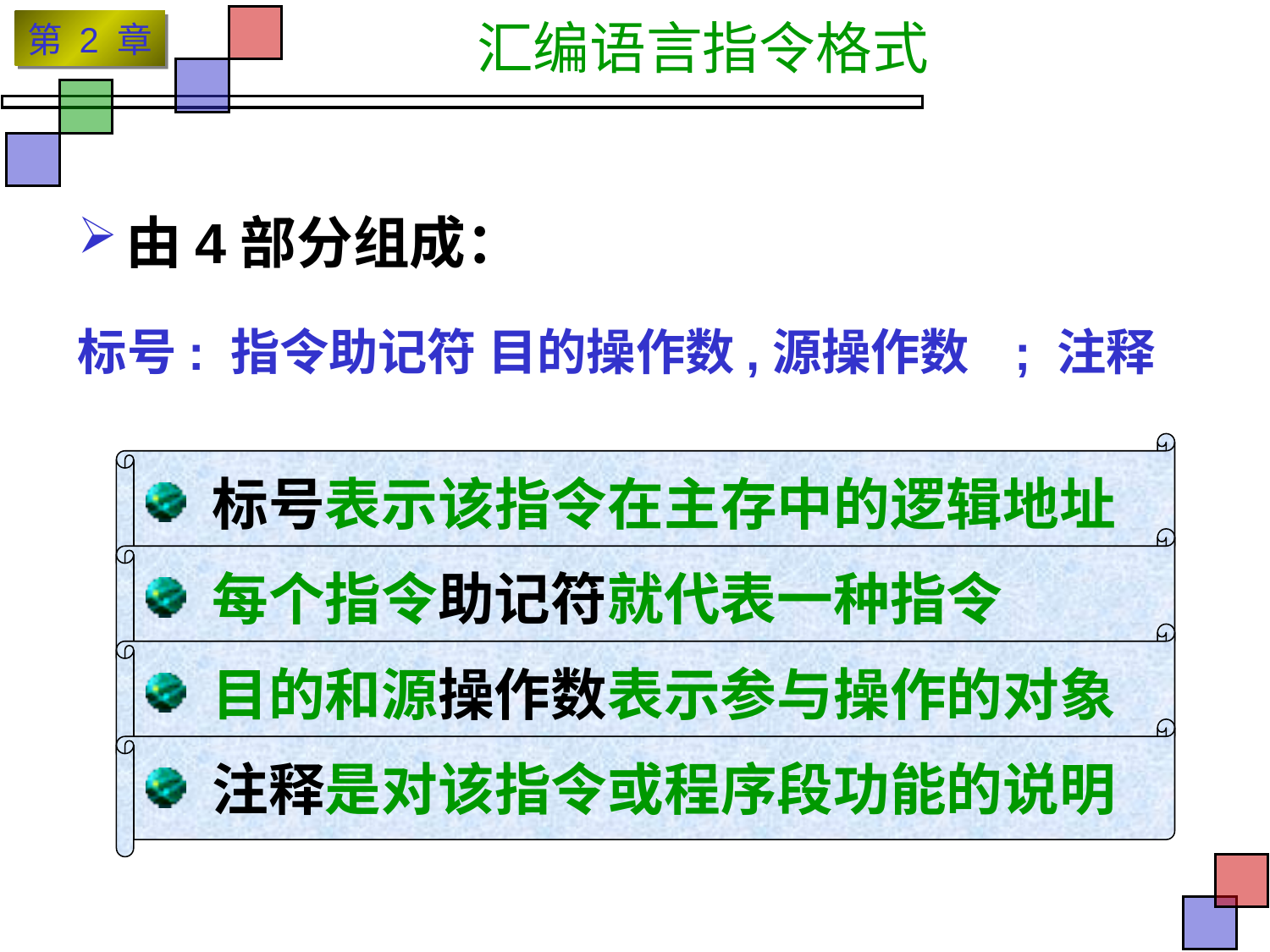

# 汇编语言指令格式
由4部分组成：
标号: 指令助记符 目的操作数,源操作数   ; 注释
 标号表示该指令在主存中的逻辑地址
 每个指令助记符就代表一种指令
 目的和源操作数表示参与操作的对象
 注释是对该指令或程序段功能的说明